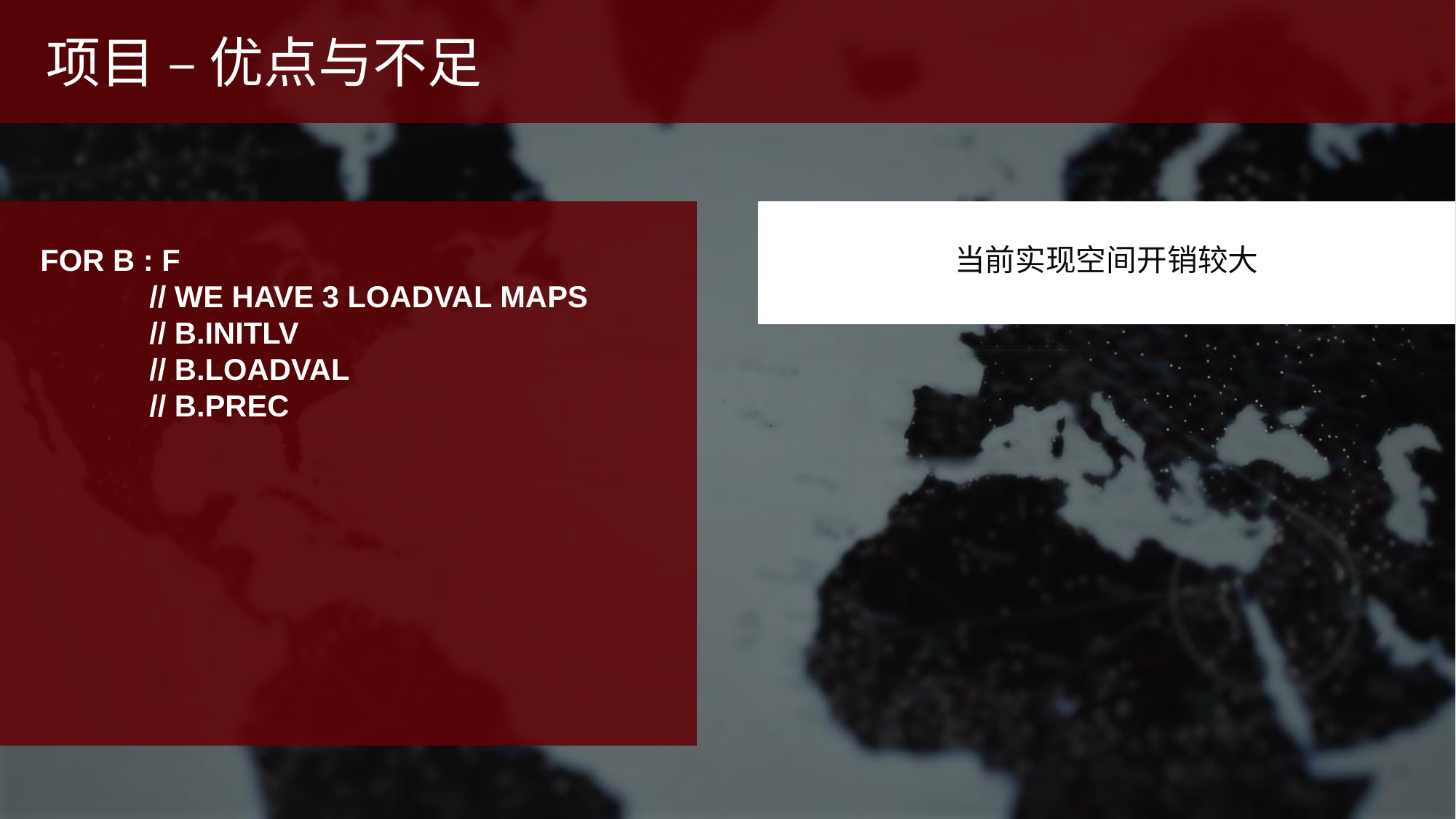

项目 – 优点与不足

FOR B : F
	// WE HAVE 3 LOADVAL MAPS
	// B.INITLV
	// B.LOADVAL
	// B.PREC
当前实现空间开销较大